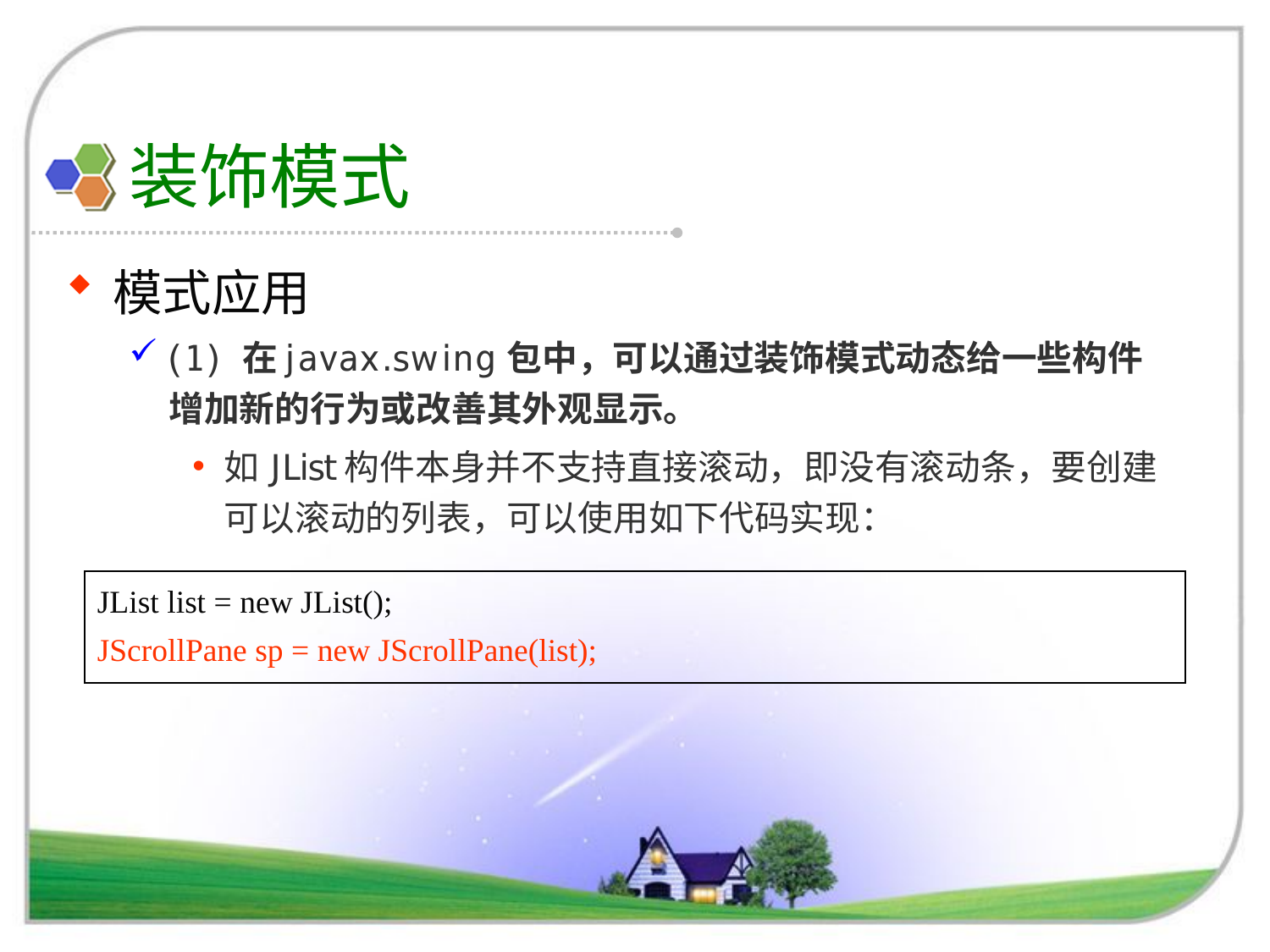

# 装饰模式
模式应用
(1) 在javax.swing包中，可以通过装饰模式动态给一些构件增加新的行为或改善其外观显示。
如JList构件本身并不支持直接滚动，即没有滚动条，要创建可以滚动的列表，可以使用如下代码实现：
| JList list = new JList(); JScrollPane sp = new JScrollPane(list); |
| --- |